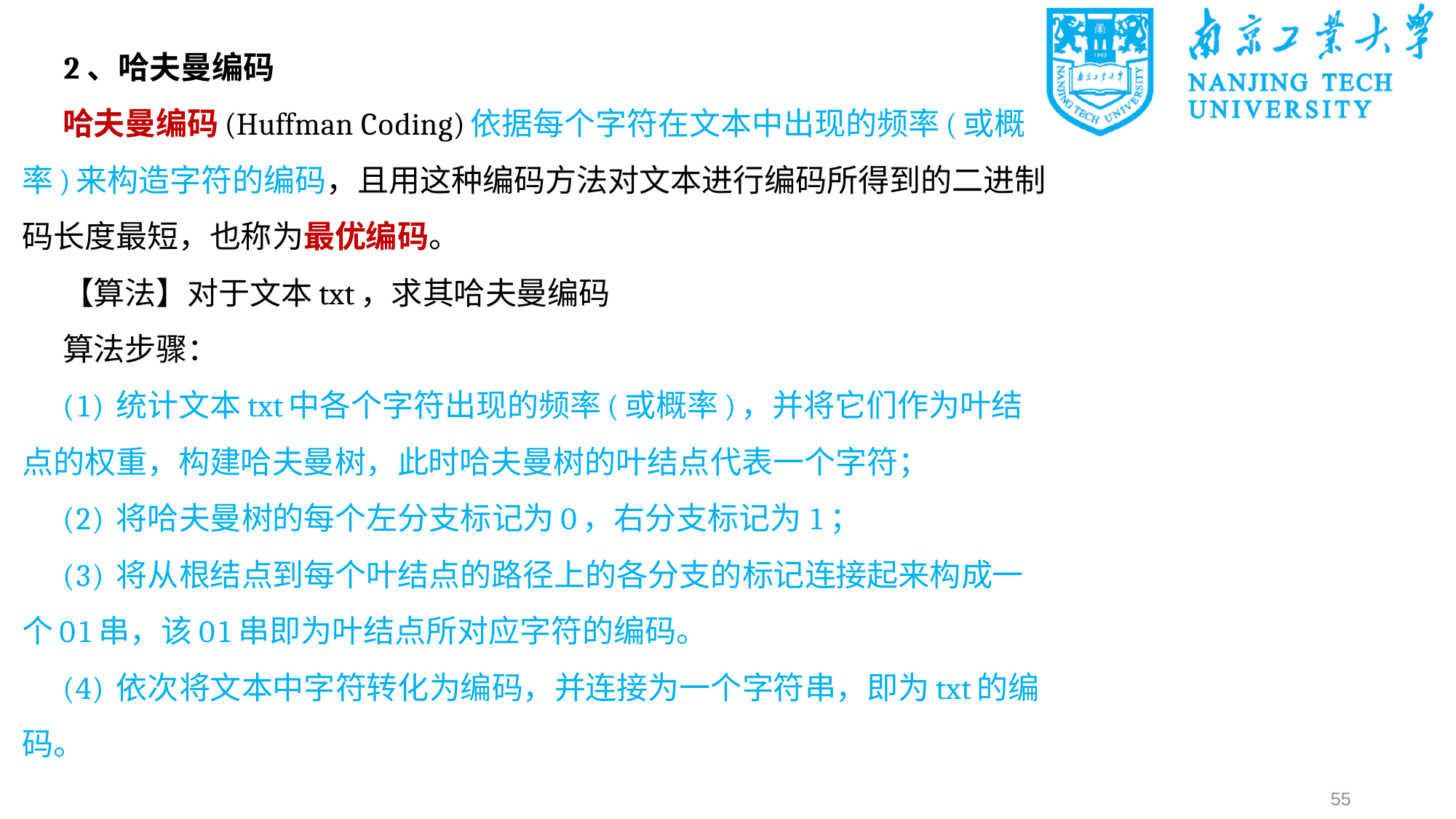

2、哈夫曼编码
哈夫曼编码(Huffman Coding)依据每个字符在文本中出现的频率(或概率)来构造字符的编码，且用这种编码方法对文本进行编码所得到的二进制码长度最短，也称为最优编码。
【算法】对于文本txt，求其哈夫曼编码
算法步骤：
(1) 统计文本txt中各个字符出现的频率(或概率)，并将它们作为叶结点的权重，构建哈夫曼树，此时哈夫曼树的叶结点代表一个字符；
(2) 将哈夫曼树的每个左分支标记为0，右分支标记为1；
(3) 将从根结点到每个叶结点的路径上的各分支的标记连接起来构成一个01串，该01串即为叶结点所对应字符的编码。
(4) 依次将文本中字符转化为编码，并连接为一个字符串，即为txt的编码。
55